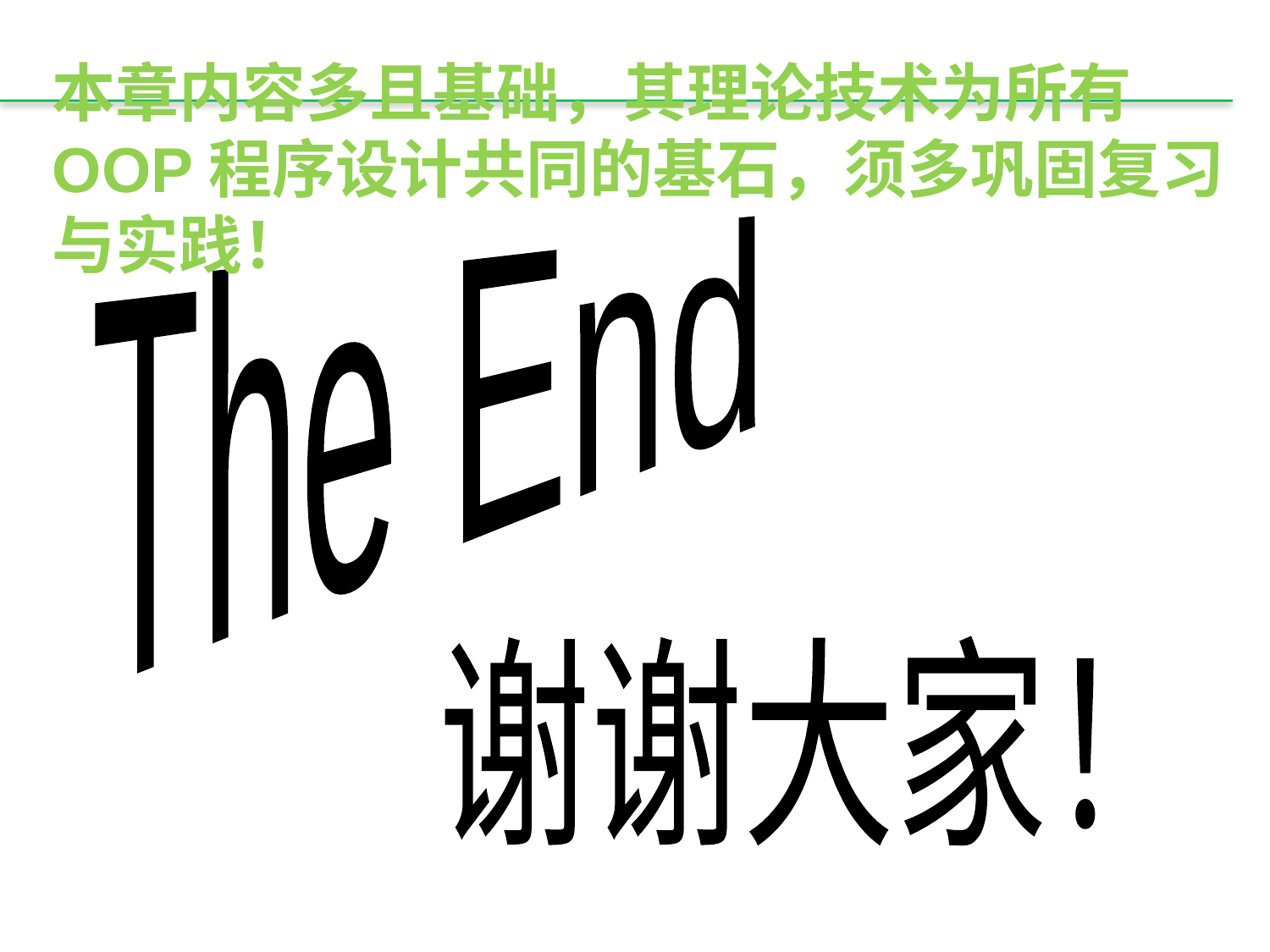

本章内容多且基础，其理论技术为所有OOP程序设计共同的基石，须多巩固复习与实践！
The End
谢谢大家！